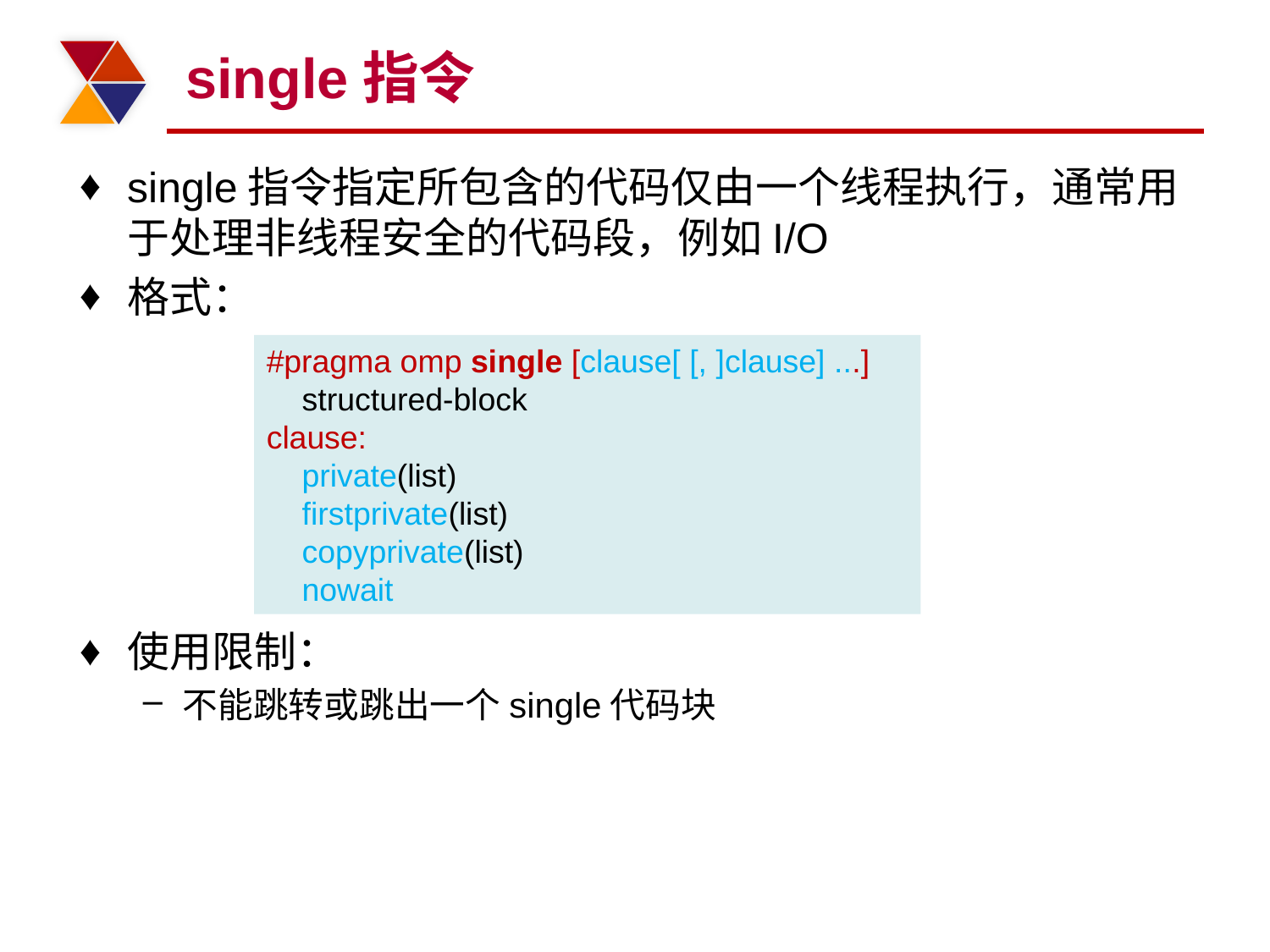

# single指令
single指令指定所包含的代码仅由一个线程执行，通常用于处理非线程安全的代码段，例如I/O
格式：

使用限制：
不能跳转或跳出一个single代码块
#pragma omp single [clause[ [, ]clause] ...]
    structured-block
clause:
    private(list)
    firstprivate(list)
    copyprivate(list)
    nowait